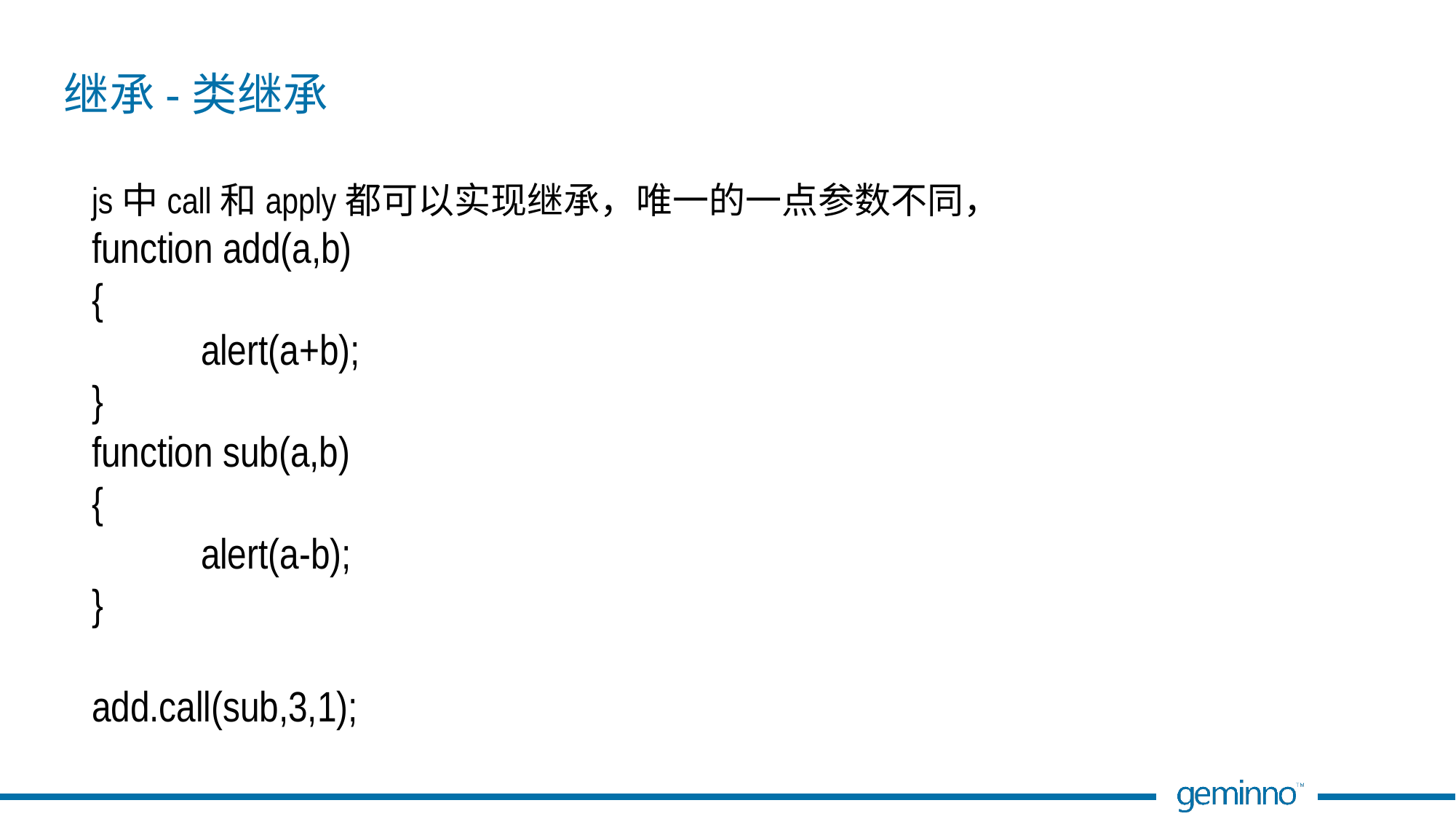

# 继承-类继承
js中call和apply都可以实现继承，唯一的一点参数不同，
function add(a,b)
{
	alert(a+b);
}
function sub(a,b)
{
	alert(a-b);
}
add.call(sub,3,1);